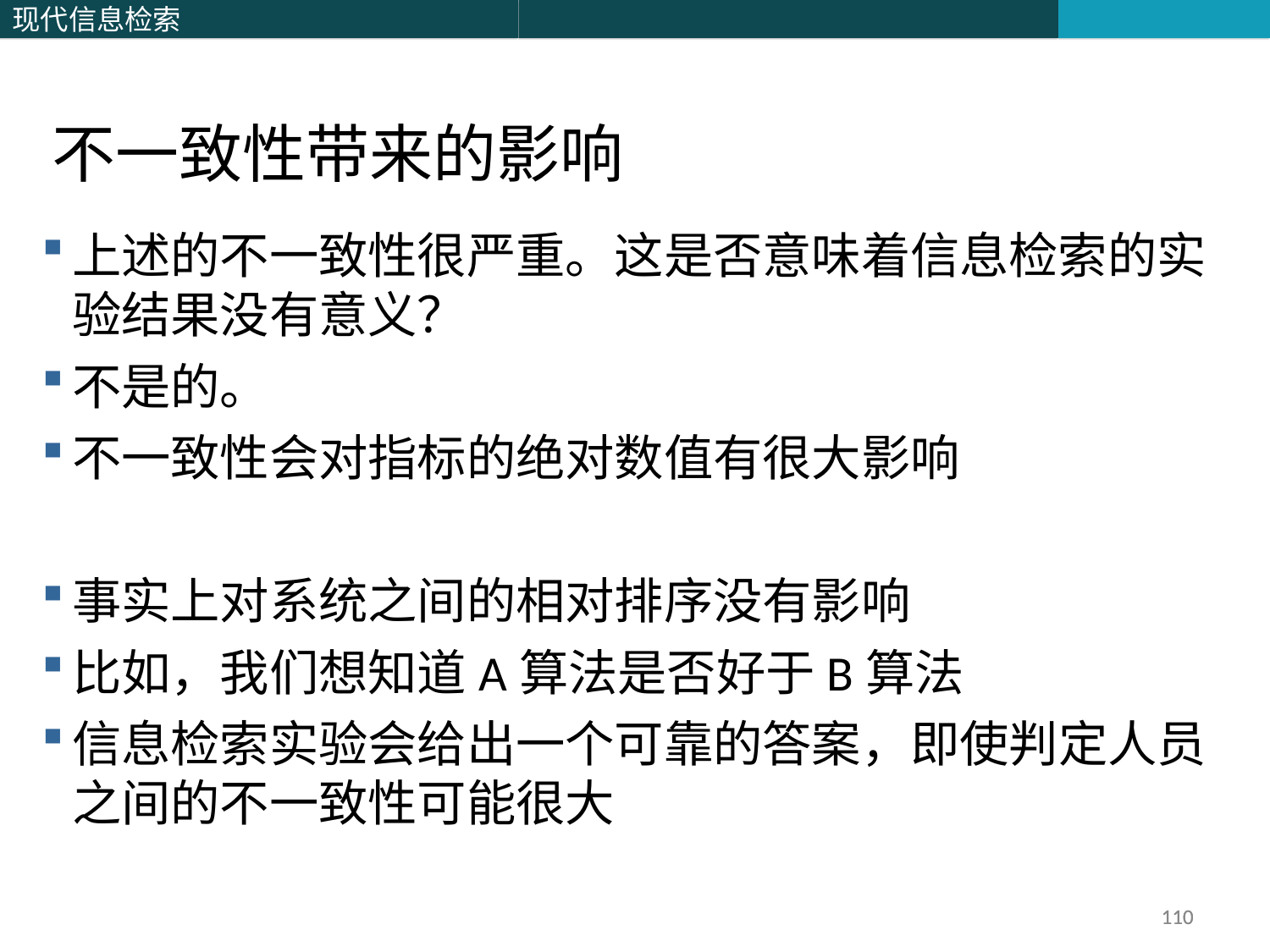

不一致性带来的影响
上述的不一致性很严重。这是否意味着信息检索的实验结果没有意义？
不是的。
不一致性会对指标的绝对数值有很大影响

事实上对系统之间的相对排序没有影响
比如，我们想知道A算法是否好于B算法
信息检索实验会给出一个可靠的答案，即使判定人员之间的不一致性可能很大
110
110